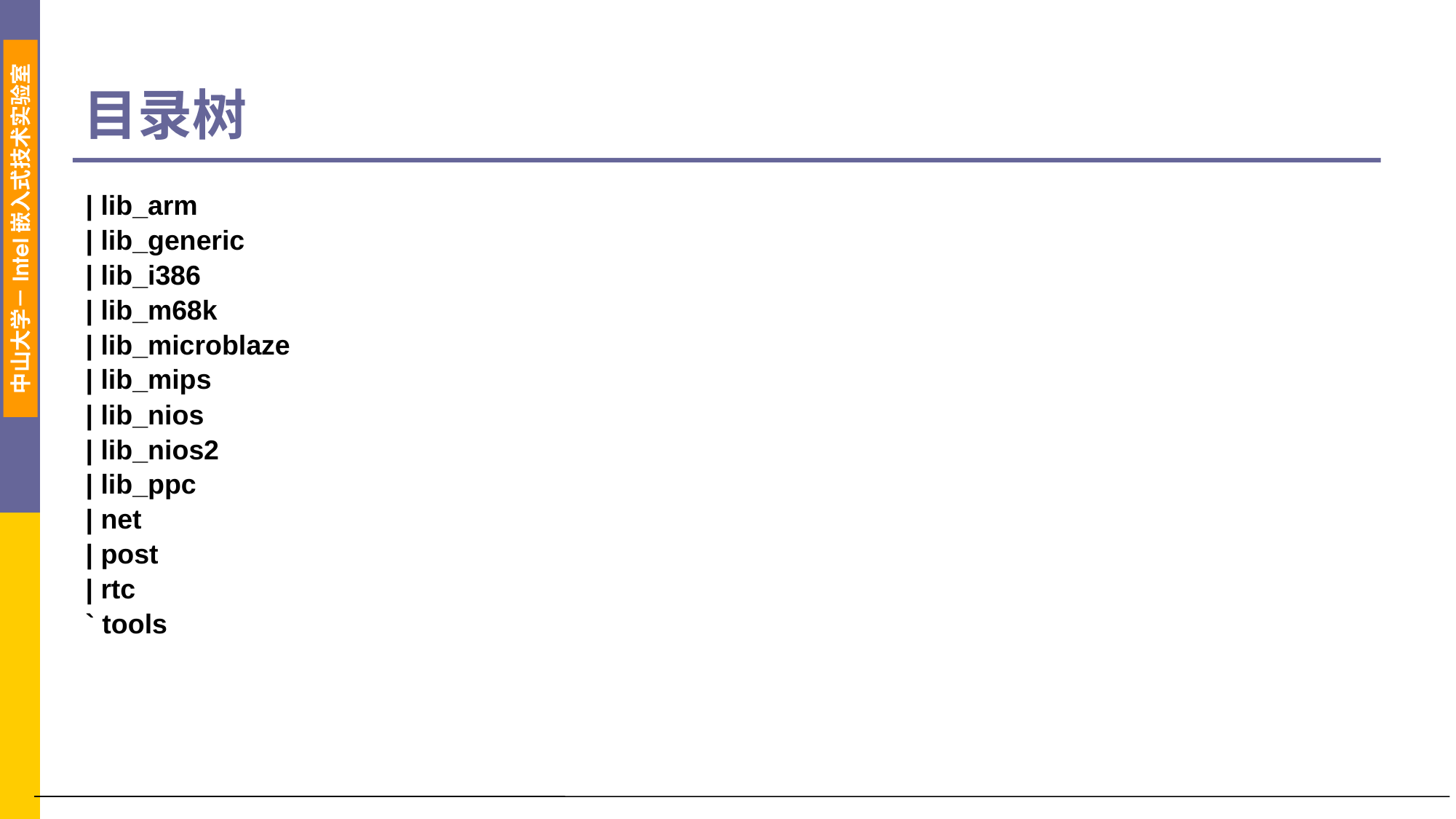

# 目录树
|­­ lib_arm
|­­ lib_generic
|­­ lib_i386
|­­ lib_m68k
|­­ lib_microblaze
|­­ lib_mips
|­­ lib_nios
|­­ lib_nios2
|­­ lib_ppc
|­­ net
|­­ post
|­­ rtc
`­­ tools